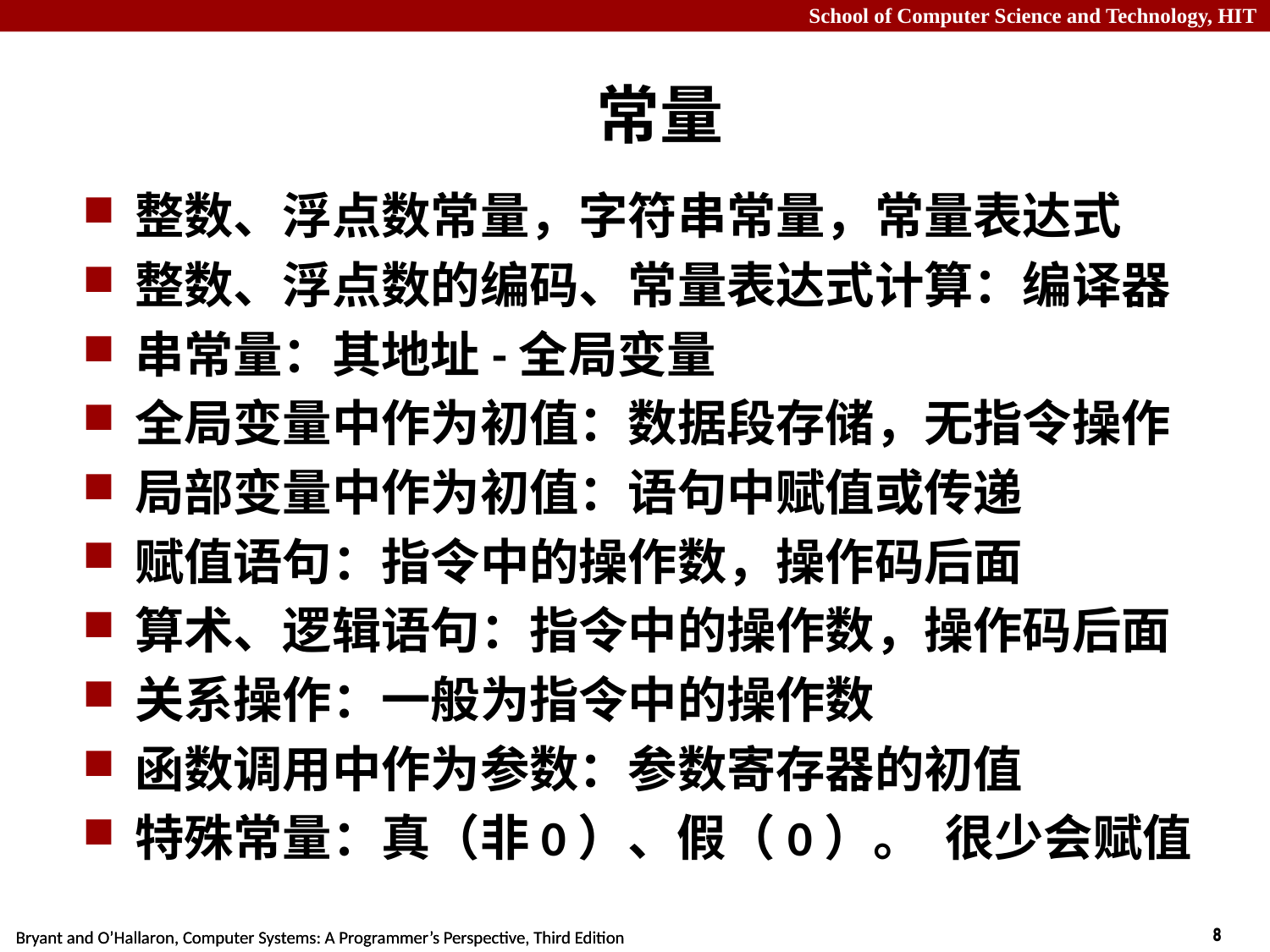

# 常量
整数、浮点数常量，字符串常量，常量表达式
整数、浮点数的编码、常量表达式计算：编译器
串常量：其地址-全局变量
全局变量中作为初值：数据段存储，无指令操作
局部变量中作为初值：语句中赋值或传递
赋值语句：指令中的操作数，操作码后面
算术、逻辑语句：指令中的操作数，操作码后面
关系操作：一般为指令中的操作数
函数调用中作为参数：参数寄存器的初值
特殊常量：真（非0）、假（0）。  很少会赋值